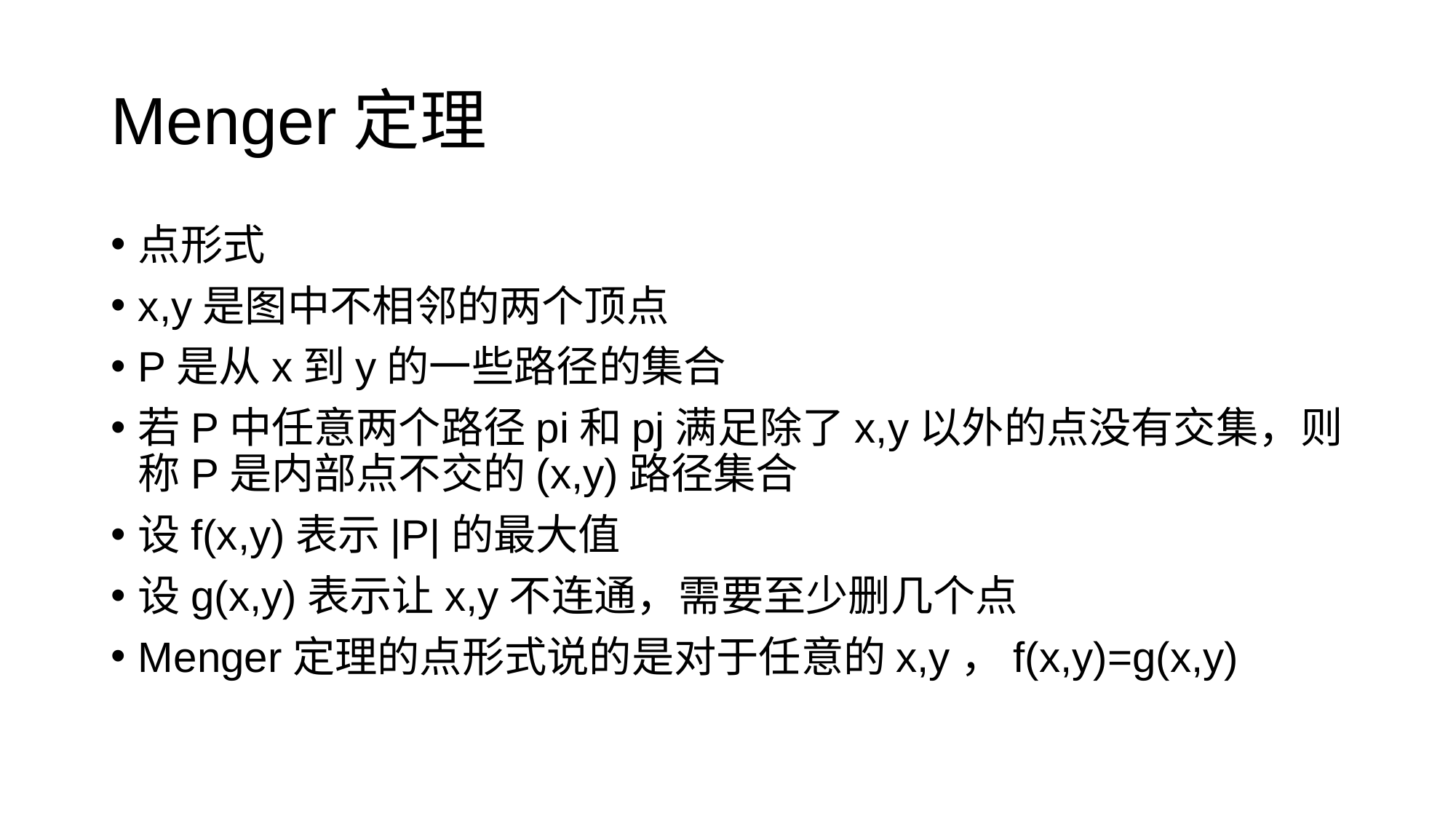

# Menger定理
点形式
x,y是图中不相邻的两个顶点
P是从x到y的一些路径的集合
若P中任意两个路径pi和pj满足除了x,y以外的点没有交集，则称P是内部点不交的(x,y)路径集合
设f(x,y)表示|P|的最大值
设g(x,y)表示让x,y不连通，需要至少删几个点
Menger定理的点形式说的是对于任意的x,y，f(x,y)=g(x,y)